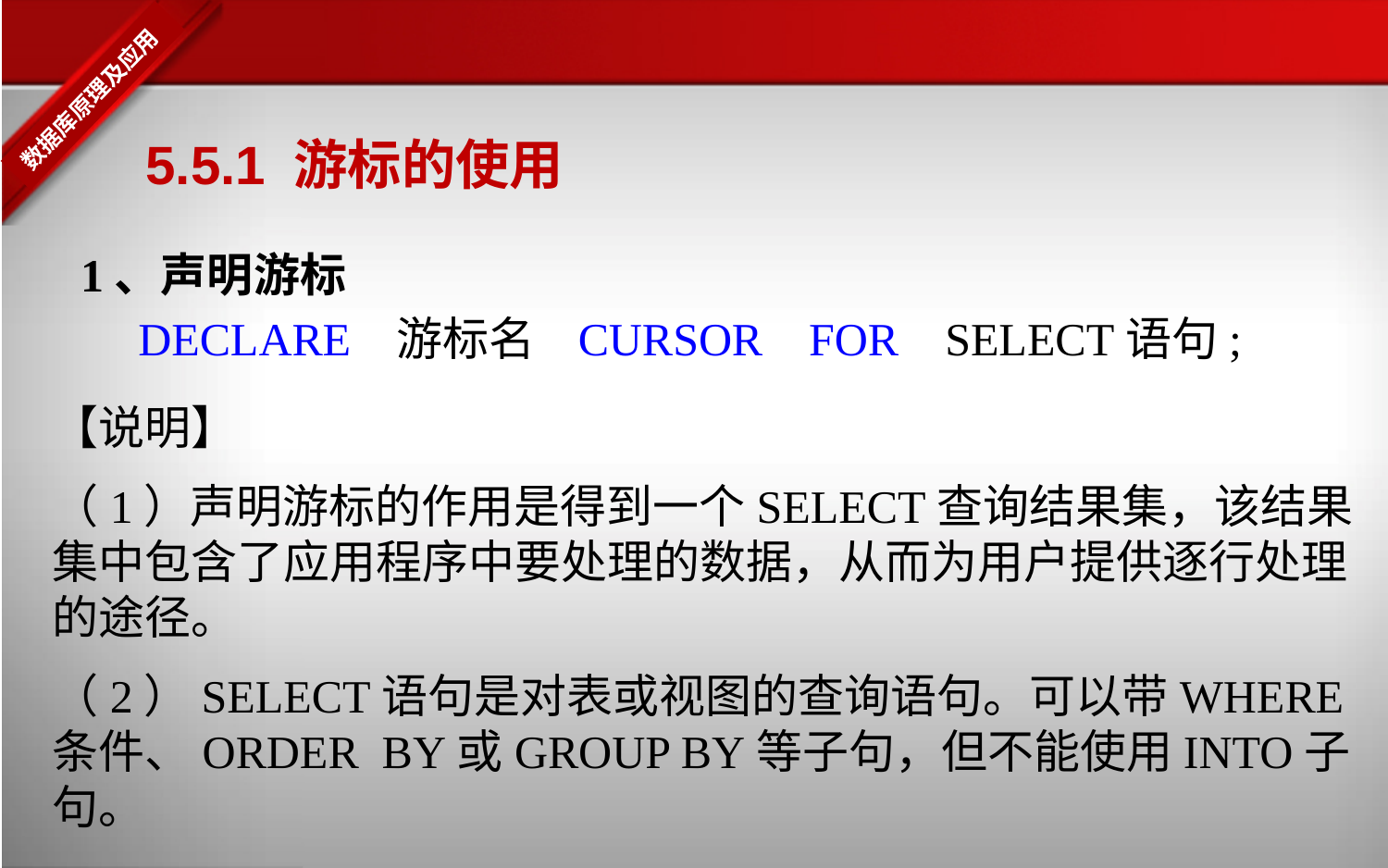

5.5.1 游标的使用
1、声明游标
     DECLARE   游标名   CURSOR    FOR    SELECT语句;
【说明】
（1）声明游标的作用是得到一个SELECT查询结果集，该结果集中包含了应用程序中要处理的数据，从而为用户提供逐行处理的途径。
（2）SELECT语句是对表或视图的查询语句。可以带WHERE条件、ORDER  BY或GROUP BY等子句，但不能使用INTO子句。